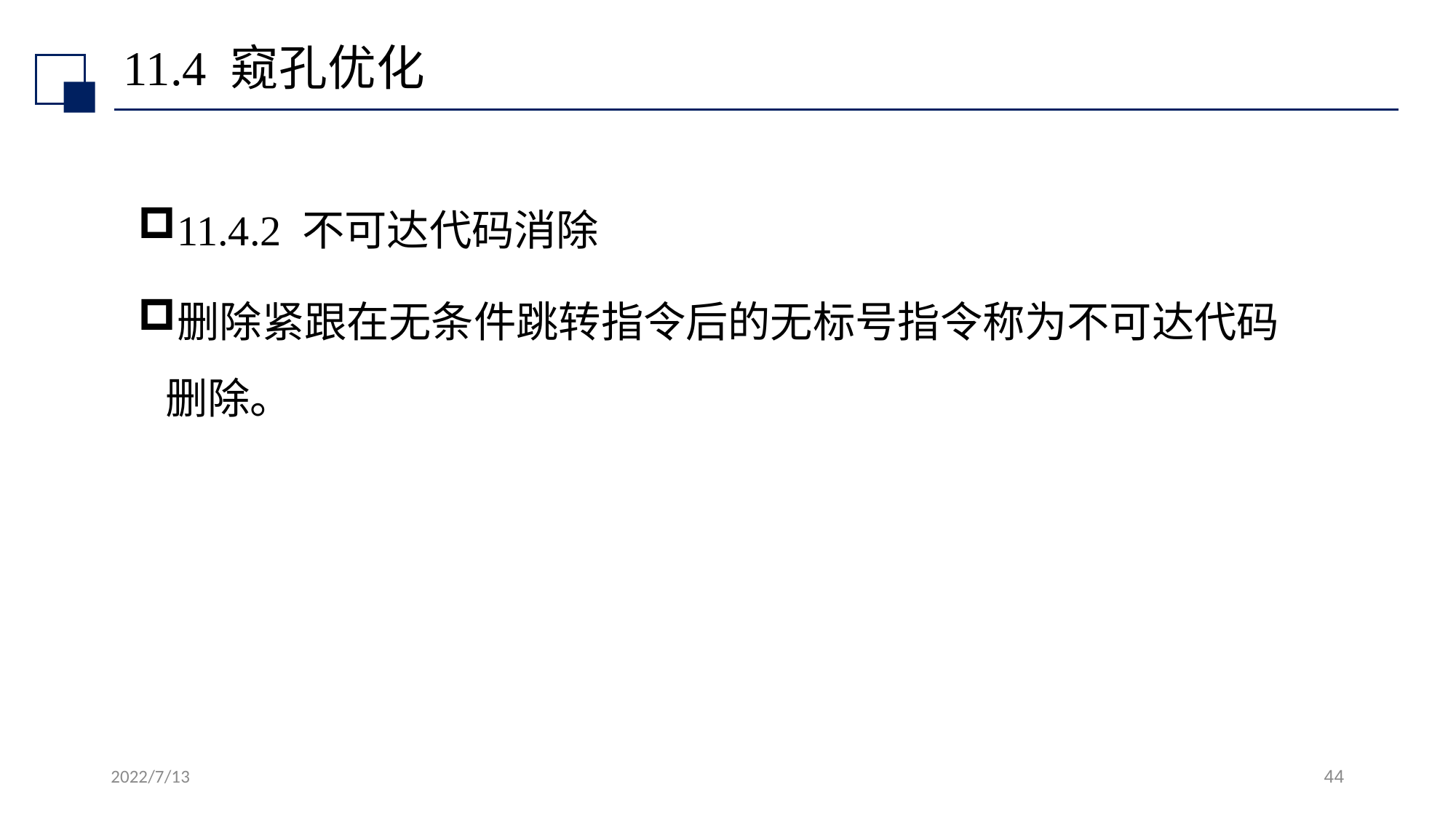

# 11.4 窥孔优化
11.4.2 不可达代码消除
删除紧跟在无条件跳转指令后的无标号指令称为不可达代码删除。
2022/7/13
44